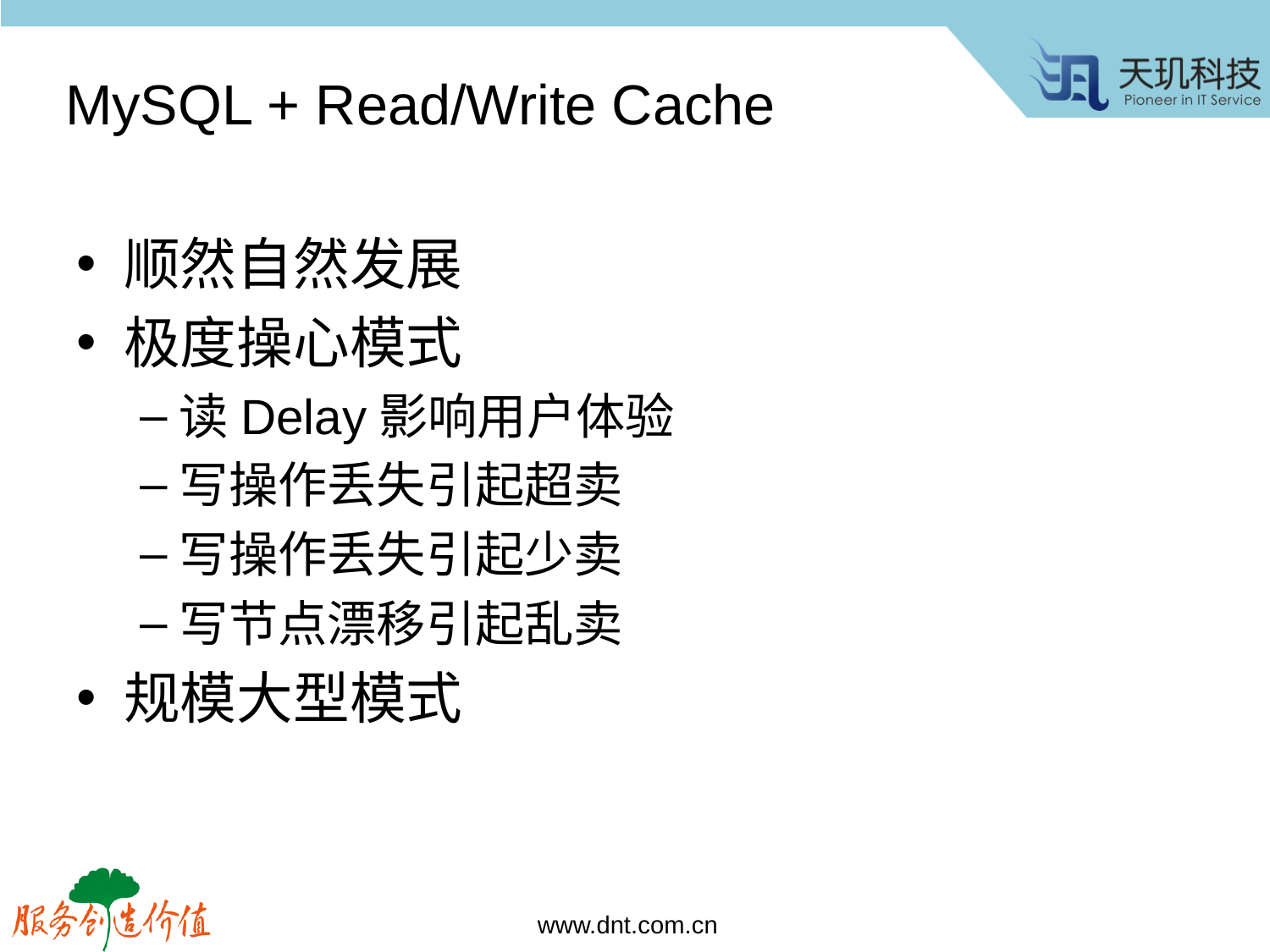

# MySQL + Read/Write Cache
顺然自然发展
极度操心模式
读Delay影响用户体验
写操作丢失引起超卖
写操作丢失引起少卖
写节点漂移引起乱卖
规模大型模式